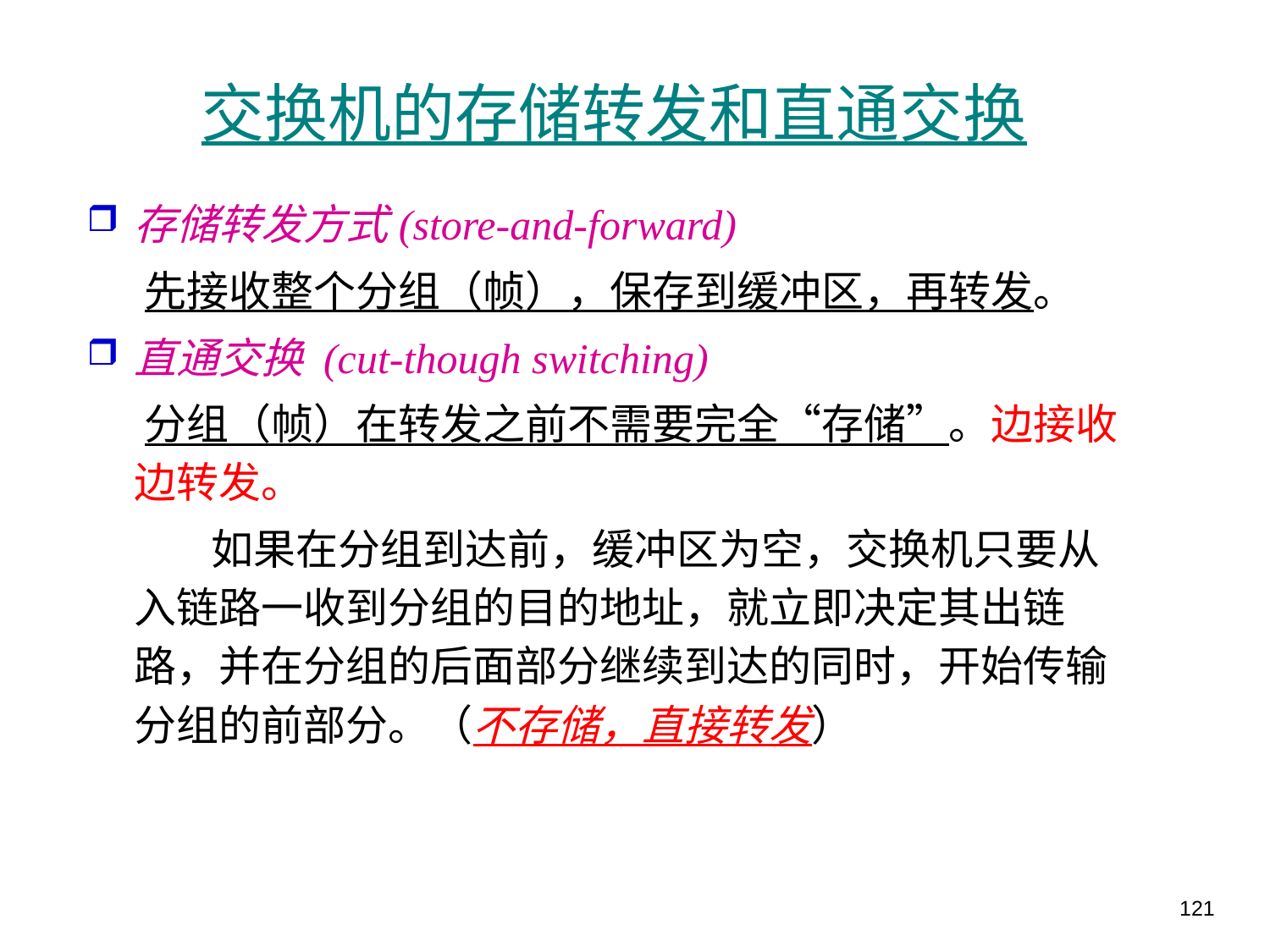

# 交换机的存储转发和直通交换
存储转发方式(store-and-forward)
     先接收整个分组（帧），保存到缓冲区，再转发。
直通交换 (cut-though switching)
     分组（帧）在转发之前不需要完全“存储”。边接收边转发。
            如果在分组到达前，缓冲区为空，交换机只要从入链路一收到分组的目的地址，就立即决定其出链路，并在分组的后面部分继续到达的同时，开始传输分组的前部分。（不存储，直接转发）
121